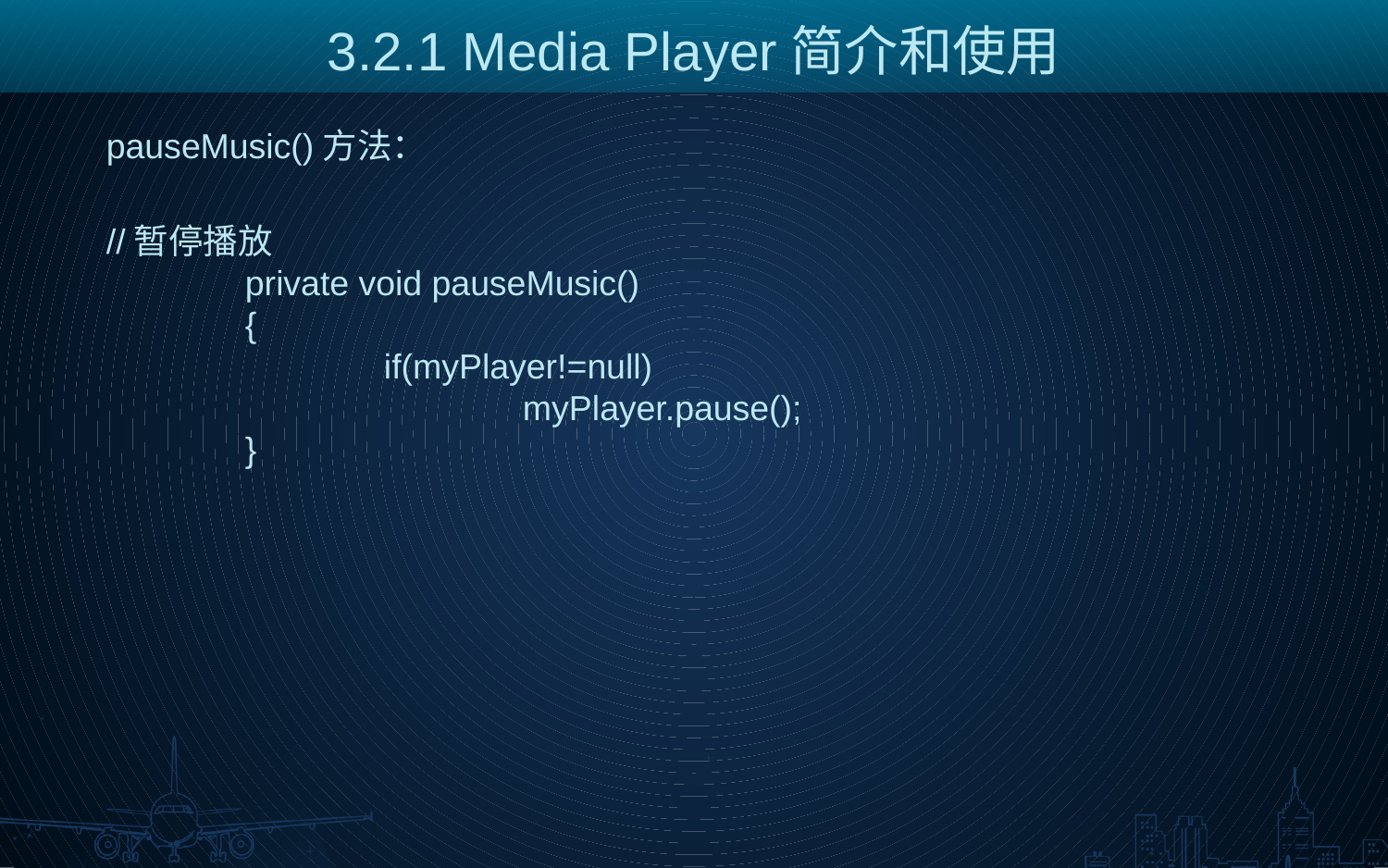

3.2.1 Media Player简介和使用
pauseMusic()方法：
//暂停播放
	private void pauseMusic()
	{
		if(myPlayer!=null)
			myPlayer.pause();
	}